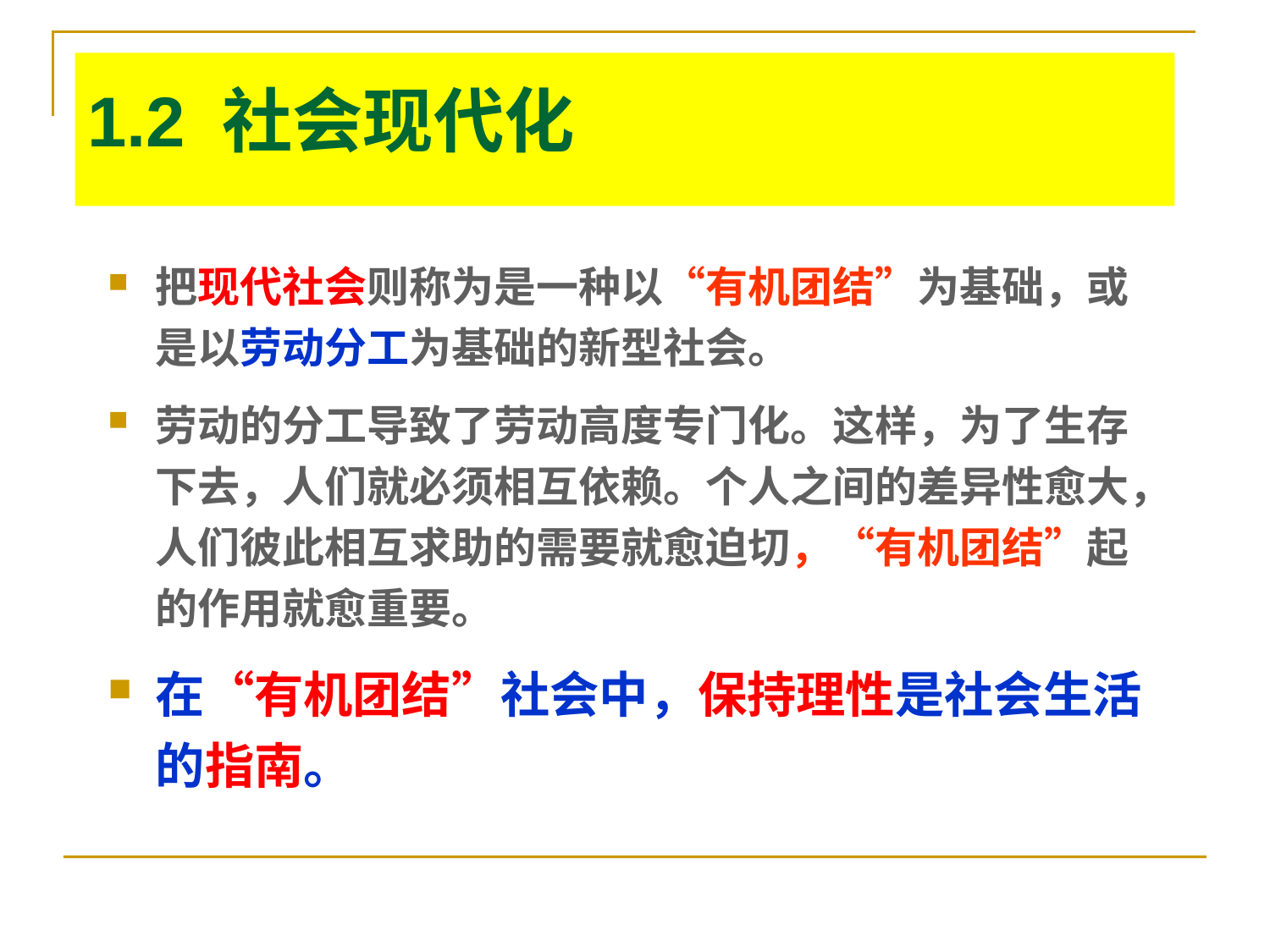

# 1.2 社会现代化
把现代社会则称为是一种以“有机团结”为基础，或是以劳动分工为基础的新型社会。
劳动的分工导致了劳动高度专门化。这样，为了生存下去，人们就必须相互依赖。个人之间的差异性愈大，人们彼此相互求助的需要就愈迫切，“有机团结”起的作用就愈重要。
在“有机团结”社会中，保持理性是社会生活的指南。
7